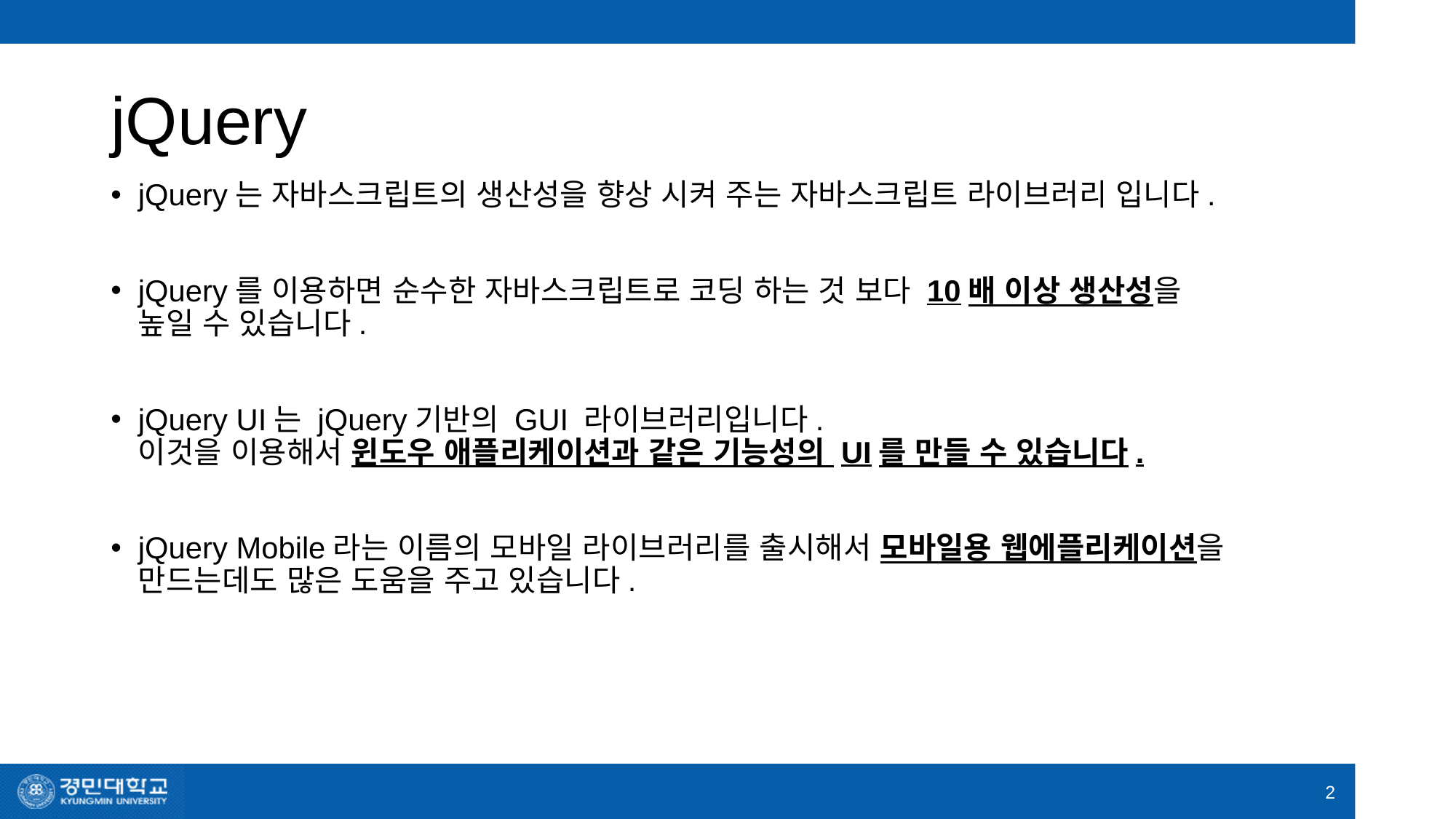

# jQuery
jQuery는 자바스크립트의 생산성을 향상 시켜 주는 자바스크립트 라이브러리 입니다.

jQuery를 이용하면 순수한 자바스크립트로 코딩 하는 것 보다 10배 이상 생산성을 높일 수 있습니다.

jQuery UI는 jQuery기반의 GUI 라이브러리입니다.
이것을 이용해서 윈도우 애플리케이션과 같은 기능성의 UI를 만들 수 있습니다.

jQuery Mobile라는 이름의 모바일 라이브러리를 출시해서 모바일용 웹에플리케이션을 만드는데도 많은 도움을 주고 있습니다.
2